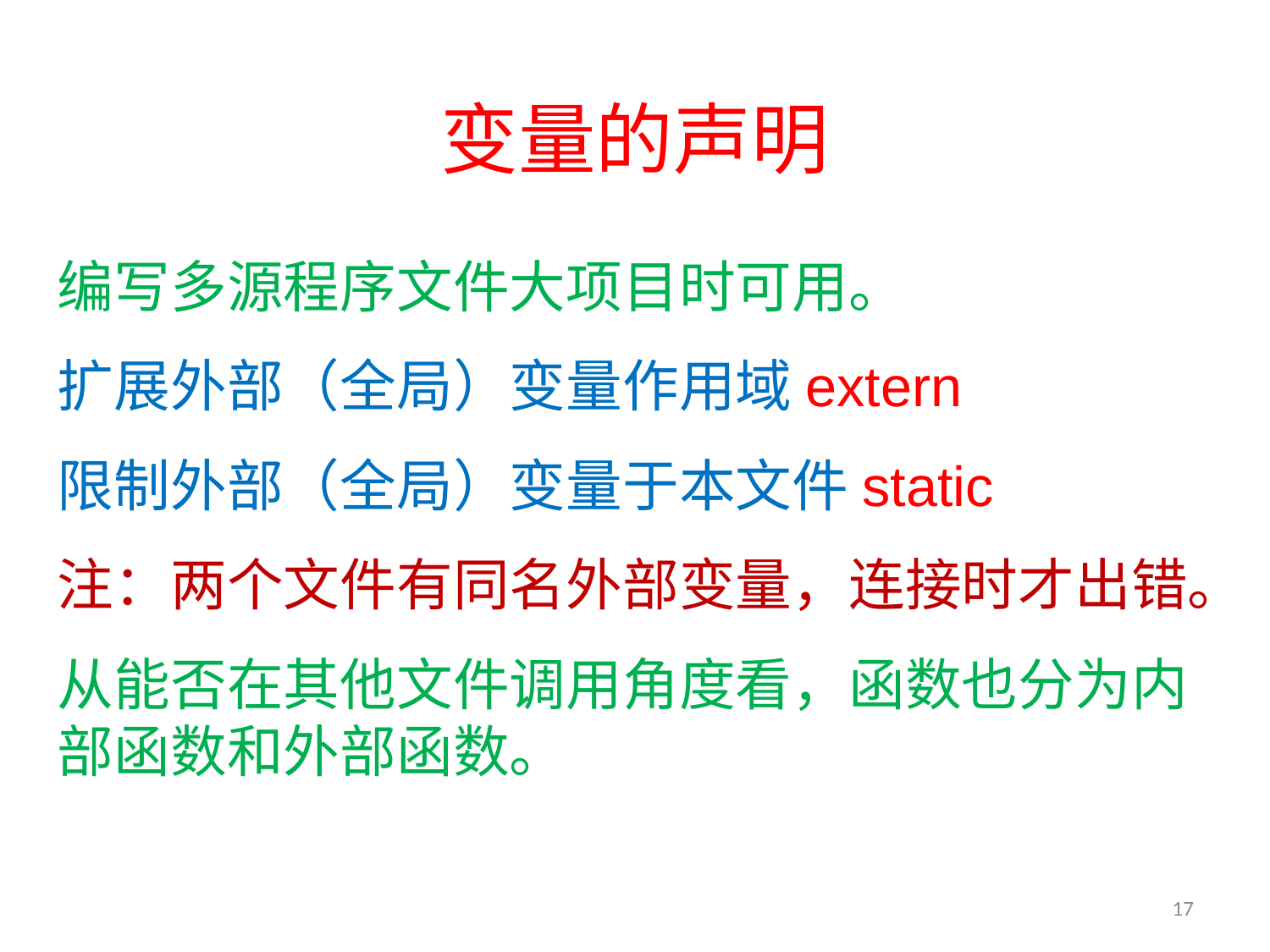

# 变量的声明
编写多源程序文件大项目时可用。
扩展外部（全局）变量作用域extern
限制外部（全局）变量于本文件static
注：两个文件有同名外部变量，连接时才出错。
从能否在其他文件调用角度看，函数也分为内部函数和外部函数。
17